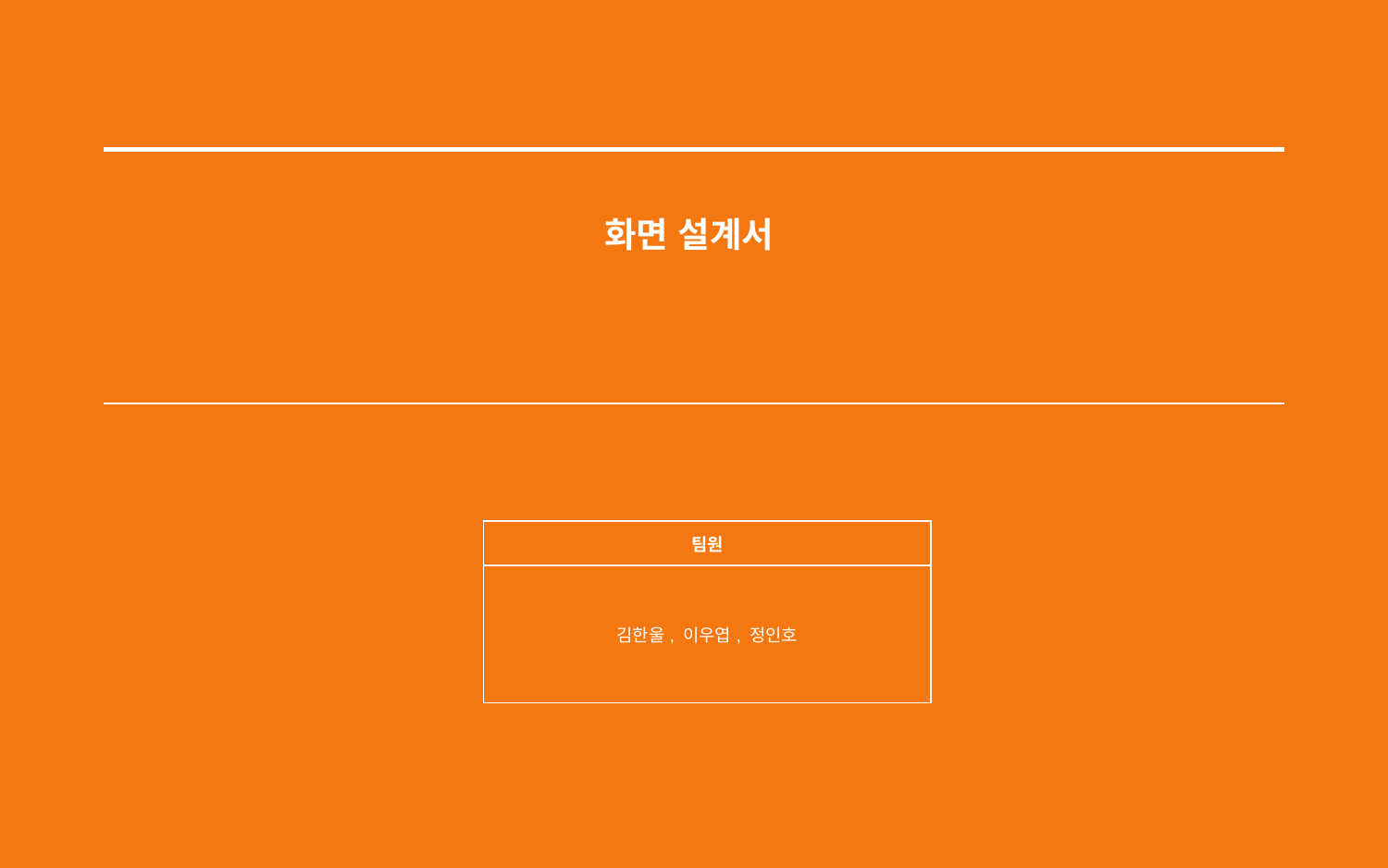

|  |
| --- |
화면 설계서

| 팀원 |
| --- |
| 김한울, 이우엽, 정인호 |